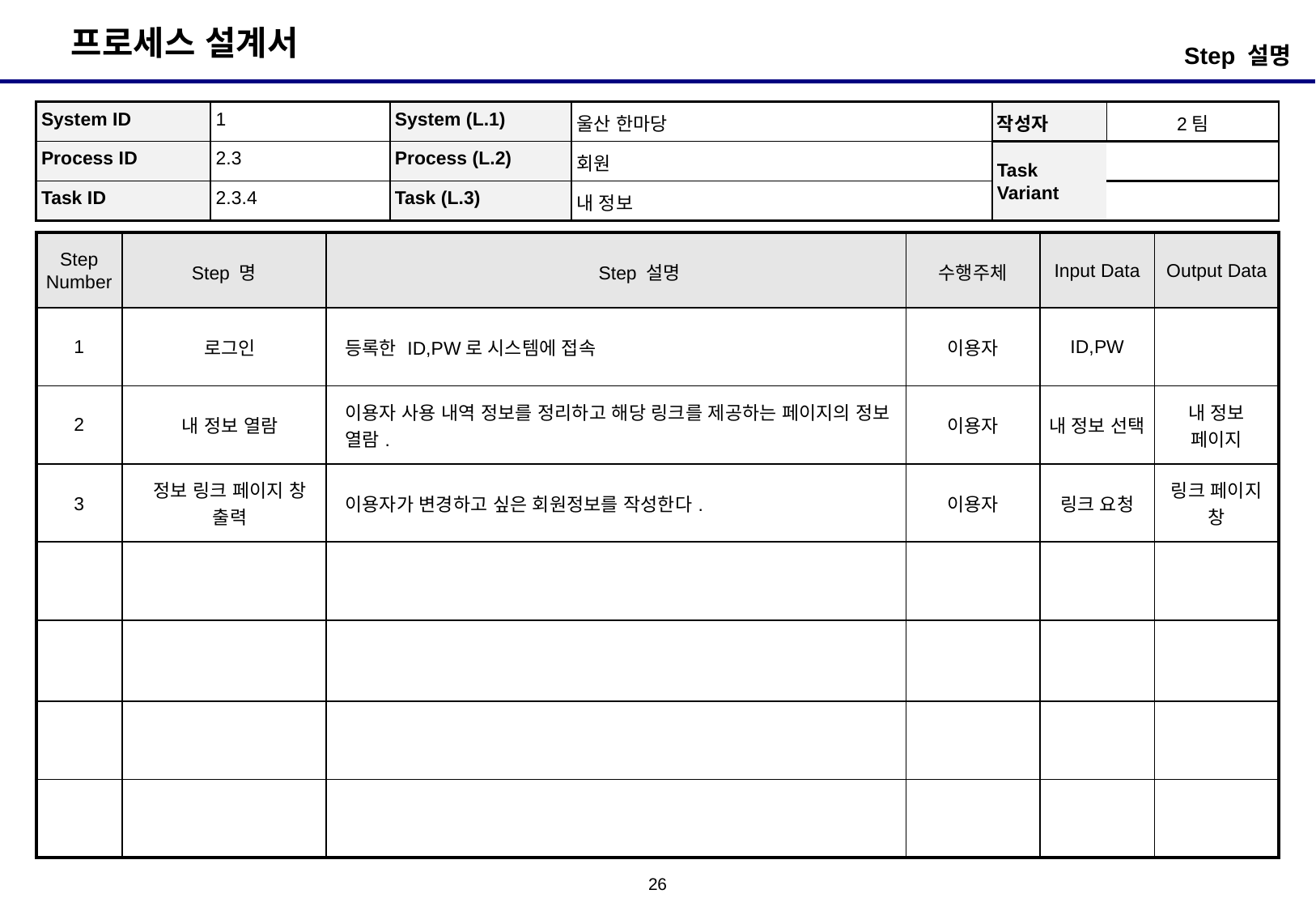

Step 설명
| System ID | 1 | System (L.1) | 울산 한마당 | 작성자 | 2팀 |
| --- | --- | --- | --- | --- | --- |
| Process ID | 2.3 | Process (L.2) | 회원 | Task Variant |  |
| Task ID | 2.3.4 | Task (L.3) | 내 정보 |  |  |
| Step Number | Step 명 | Step 설명 | 수행주체 | Input Data | Output Data |
| --- | --- | --- | --- | --- | --- |
| 1 | 로그인 | 등록한 ID,PW로 시스템에 접속 | 이용자 | ID,PW |  |
| 2 | 내 정보 열람 | 이용자 사용 내역 정보를 정리하고 해당 링크를 제공하는 페이지의 정보 열람. | 이용자 | 내 정보 선택 | 내 정보 페이지 |
| 3 | 정보 링크 페이지 창 출력 | 이용자가 변경하고 싶은 회원정보를 작성한다. | 이용자 | 링크 요청 | 링크 페이지 창 |
|  |  |  |  |  |  |
|  |  |  |  |  |  |
|  |  |  |  |  |  |
|  |  |  |  |  |  |